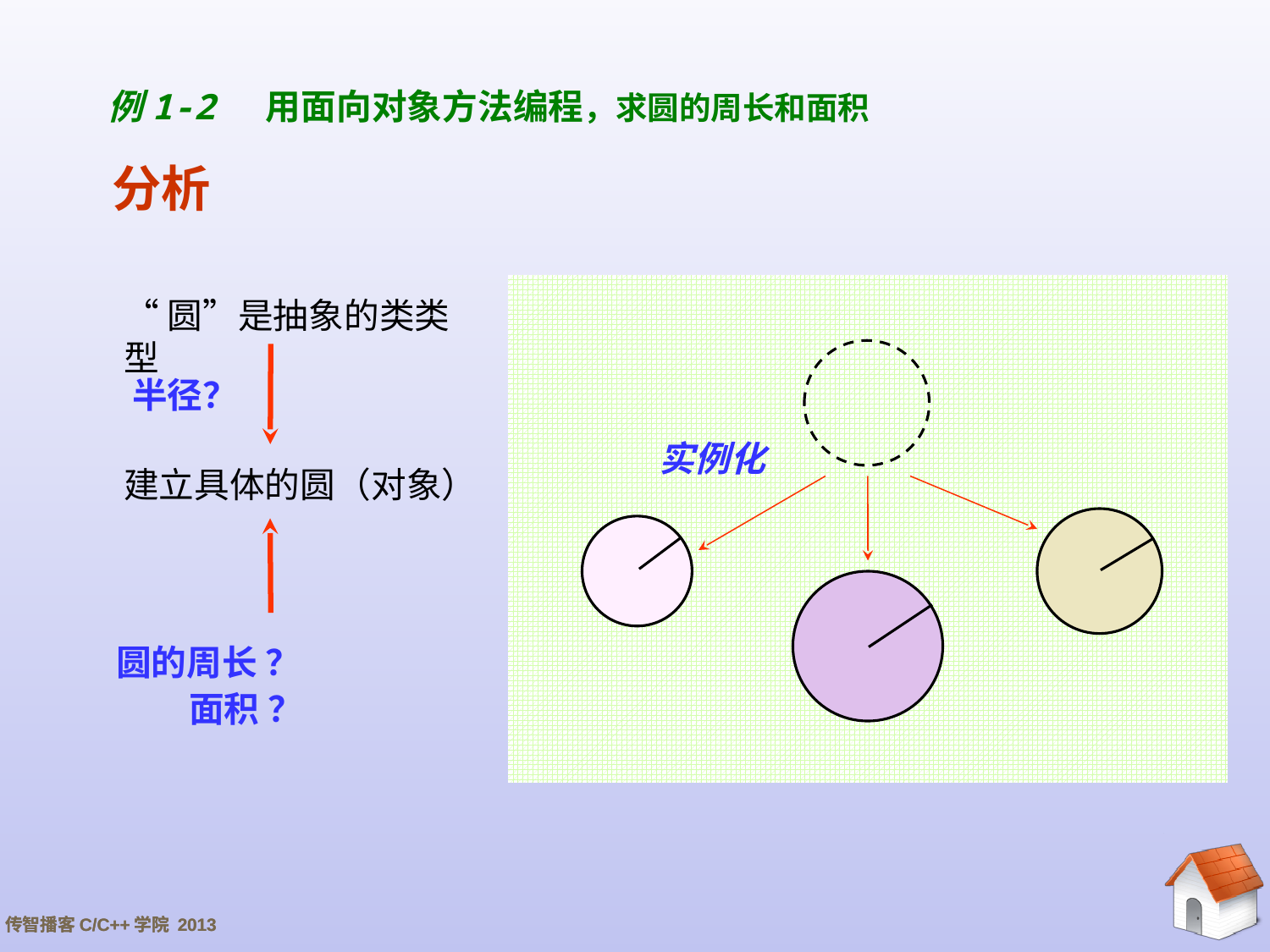

例1-2  用面向对象方法编程，求圆的周长和面积
分析

“圆”是抽象的类类型

半径？
实例化
建立具体的圆（对象）

圆的周长 ？
        面积 ？